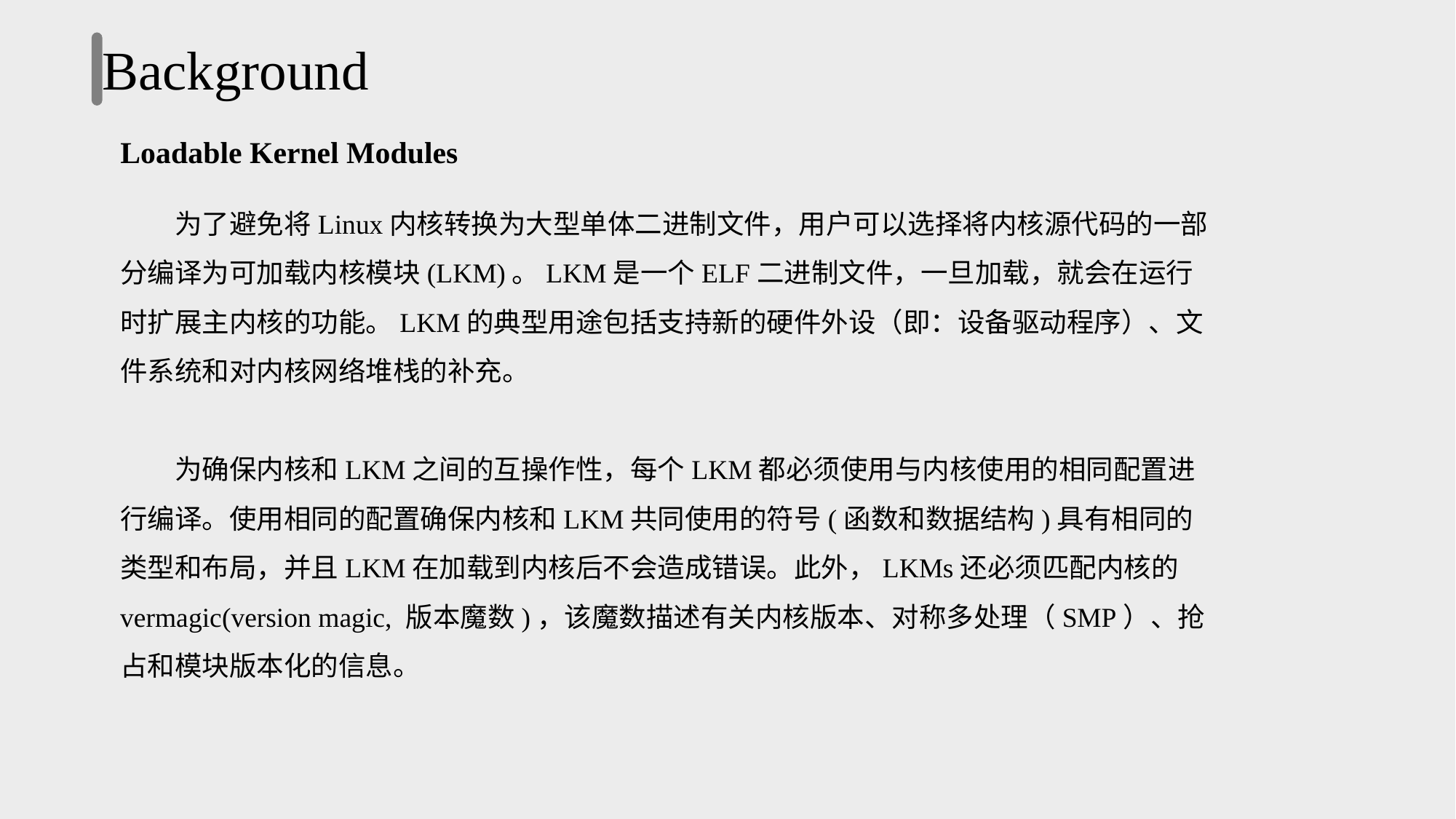

Background

Loadable Kernel Modules
为了避免将Linux内核转换为大型单体二进制文件，用户可以选择将内核源代码的一部分编译为可加载内核模块(LKM)。LKM是一个ELF二进制文件，一旦加载，就会在运行时扩展主内核的功能。LKM的典型用途包括支持新的硬件外设（即：设备驱动程序）、文件系统和对内核网络堆栈的补充。

为确保内核和LKM之间的互操作性，每个LKM都必须使用与内核使用的相同配置进行编译。使用相同的配置确保内核和LKM共同使用的符号(函数和数据结构)具有相同的类型和布局，并且LKM在加载到内核后不会造成错误。此外，LKMs还必须匹配内核的vermagic(version magic, 版本魔数)，该魔数描述有关内核版本、对称多处理（SMP）、抢占和模块版本化的信息。